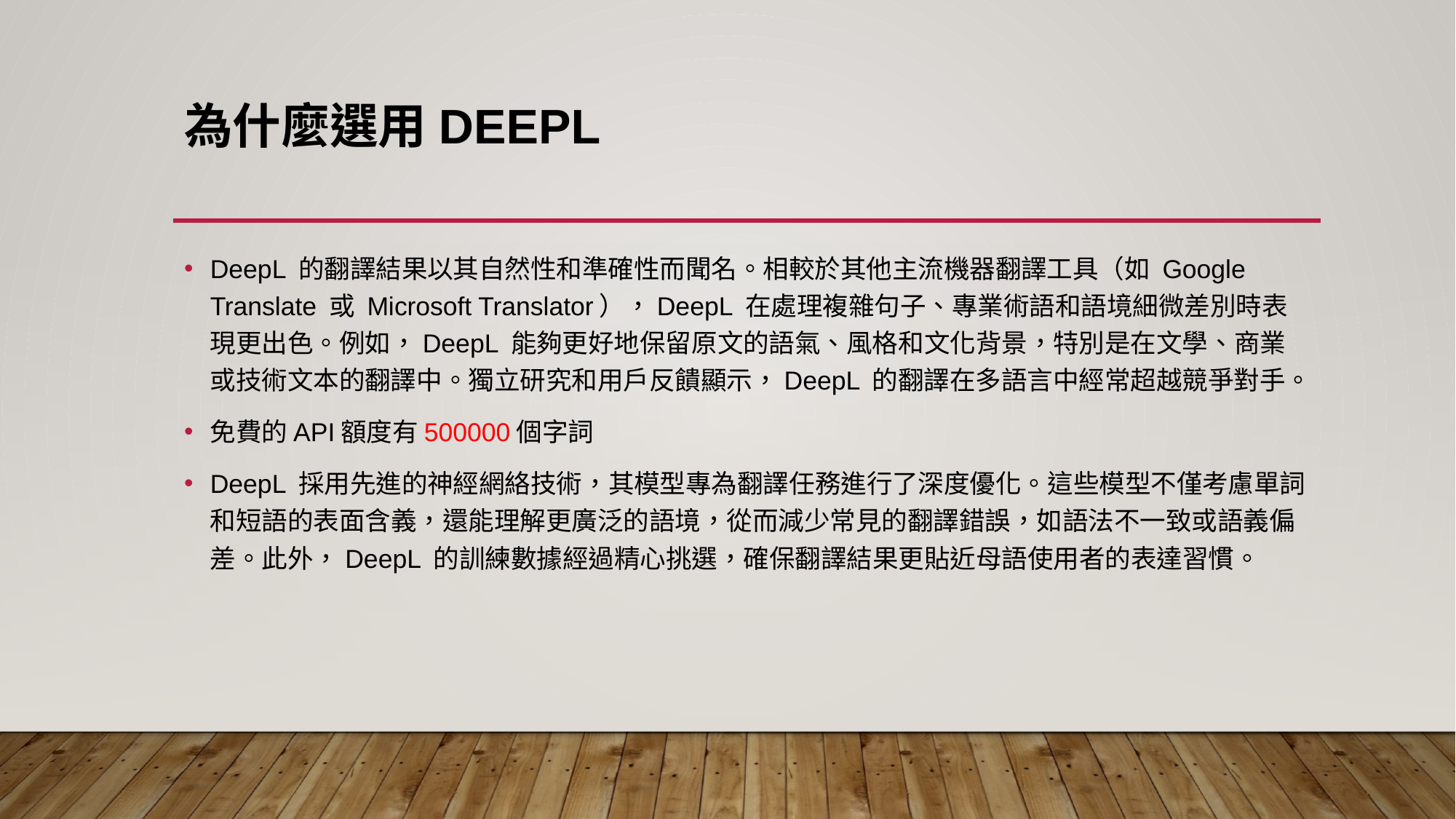

# 為什麼選用DeepL
DeepL 的翻譯結果以其自然性和準確性而聞名。相較於其他主流機器翻譯工具（如 Google Translate 或 Microsoft Translator），DeepL 在處理複雜句子、專業術語和語境細微差別時表現更出色。例如，DeepL 能夠更好地保留原文的語氣、風格和文化背景，特別是在文學、商業或技術文本的翻譯中。獨立研究和用戶反饋顯示，DeepL 的翻譯在多語言中經常超越競爭對手。
免費的API額度有500000個字詞
DeepL 採用先進的神經網絡技術，其模型專為翻譯任務進行了深度優化。這些模型不僅考慮單詞和短語的表面含義，還能理解更廣泛的語境，從而減少常見的翻譯錯誤，如語法不一致或語義偏差。此外，DeepL 的訓練數據經過精心挑選，確保翻譯結果更貼近母語使用者的表達習慣。